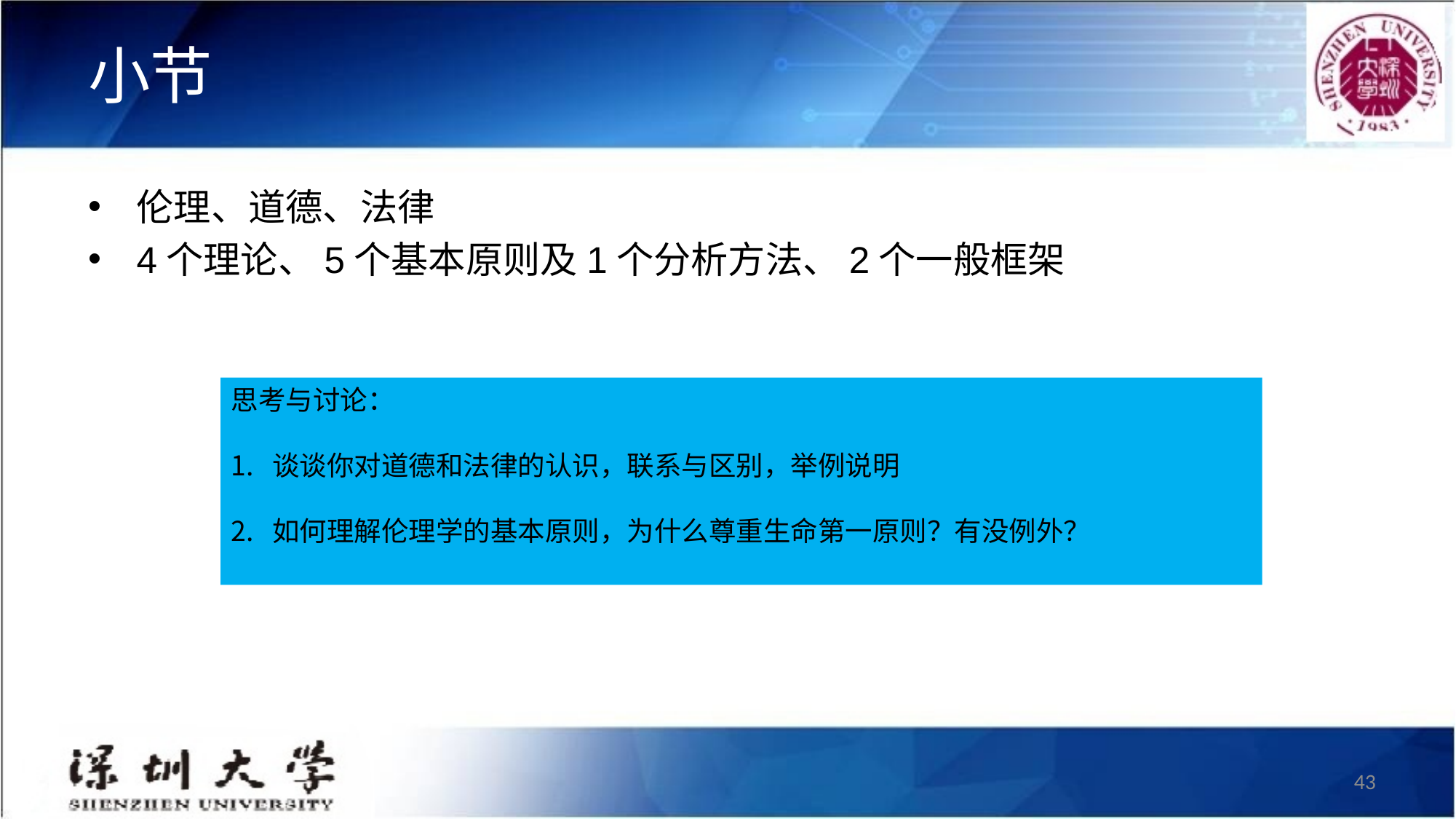

# 小节
伦理、道德、法律
4个理论、5个基本原则及1个分析方法、2个一般框架
思考与讨论：

谈谈你对道德和法律的认识，联系与区别，举例说明

如何理解伦理学的基本原则，为什么尊重生命第一原则？有没例外？

43